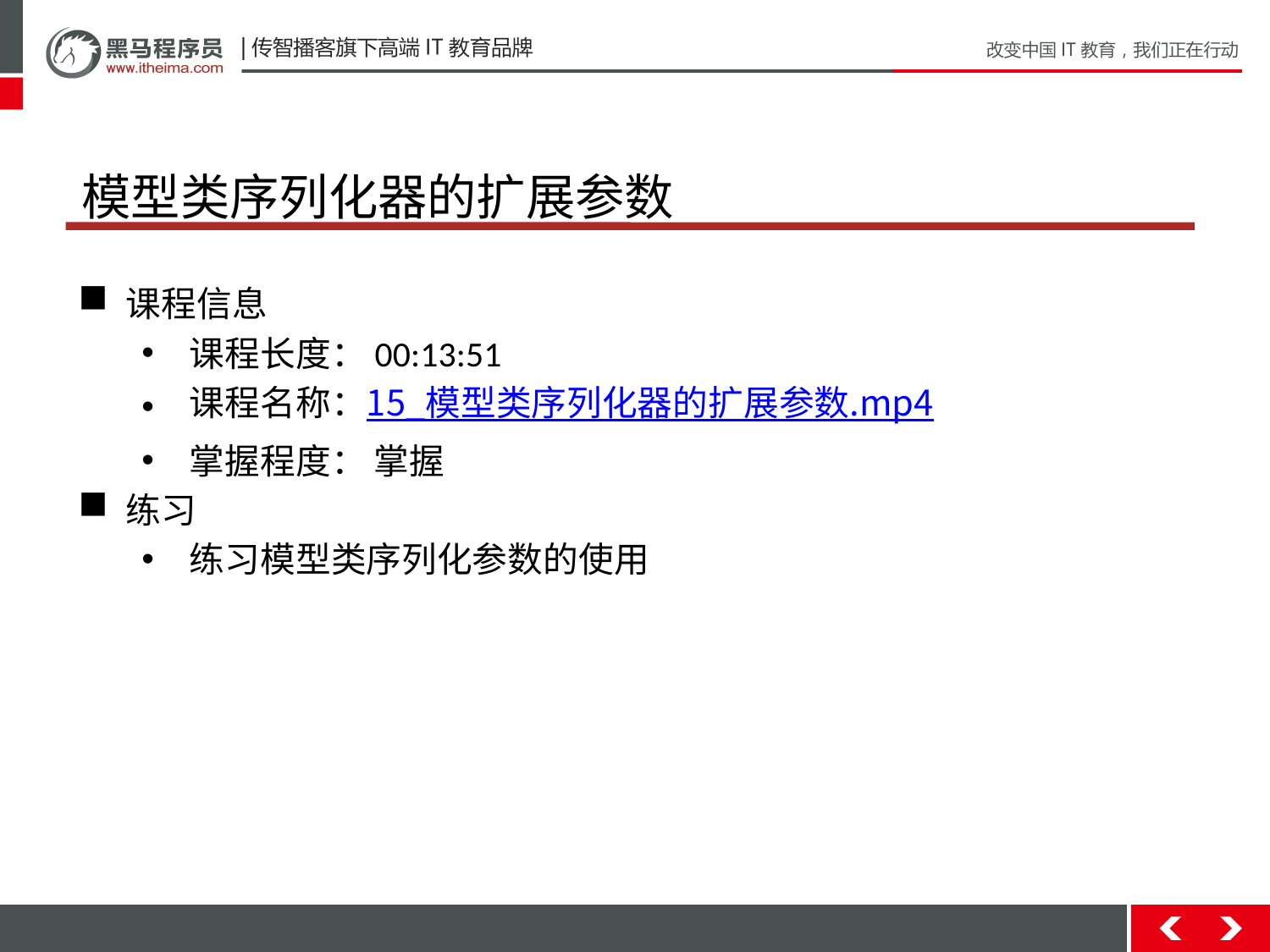

# 模型类序列化器的扩展参数

课程信息
课程长度：00:13:51
课程名称：15_模型类序列化器的扩展参数.mp4
掌握程度： 掌握
练习
练习模型类序列化参数的使用